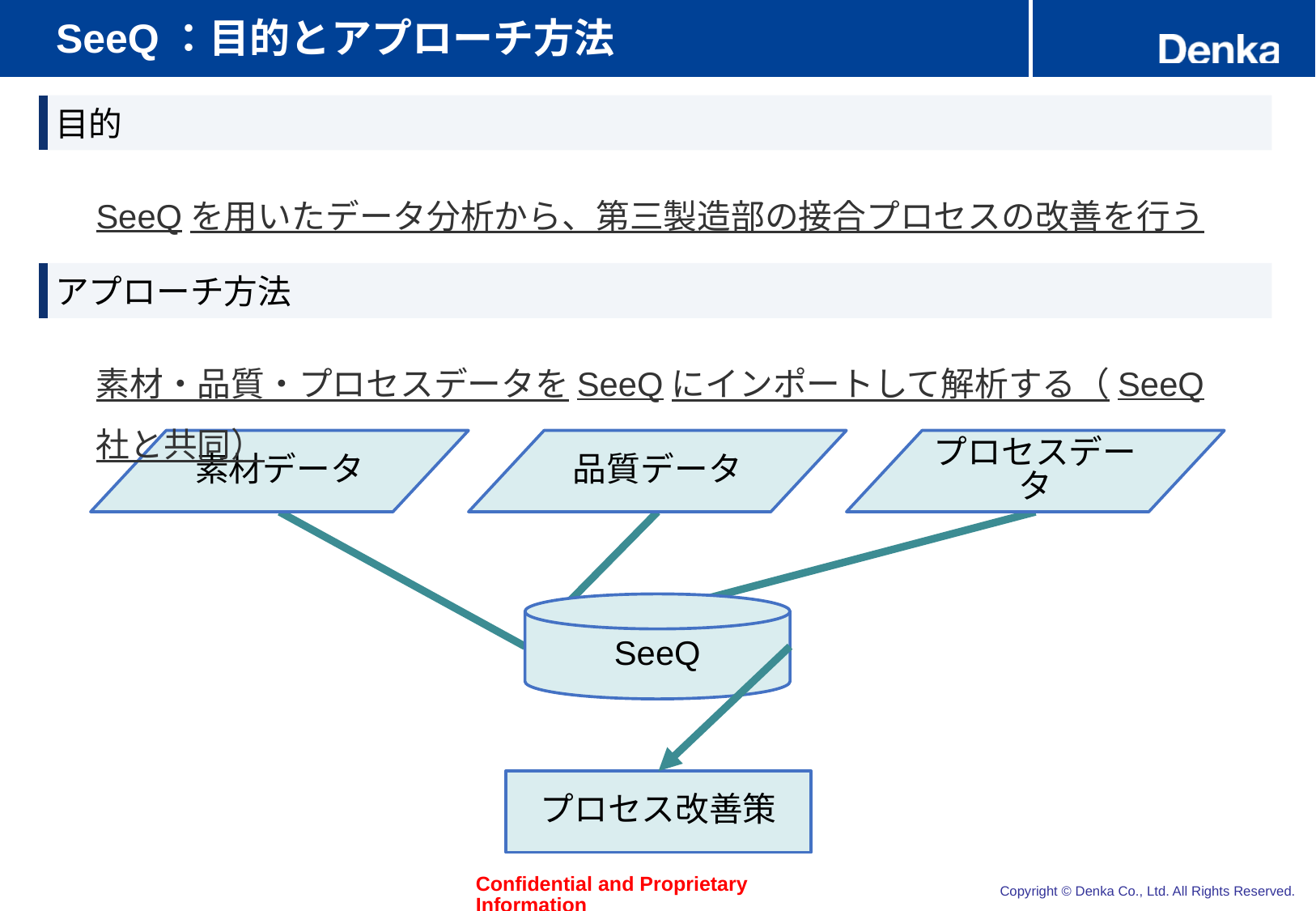

# SeeQ：目的とアプローチ方法
目的

SeeQを用いたデータ分析から、第三製造部の接合プロセスの改善を行う
アプローチ方法

素材・品質・プロセスデータをSeeQにインポートして解析する（SeeQ社と共同）
素材データ
品質データ
プロセスデータ
SeeQ
プロセス改善策